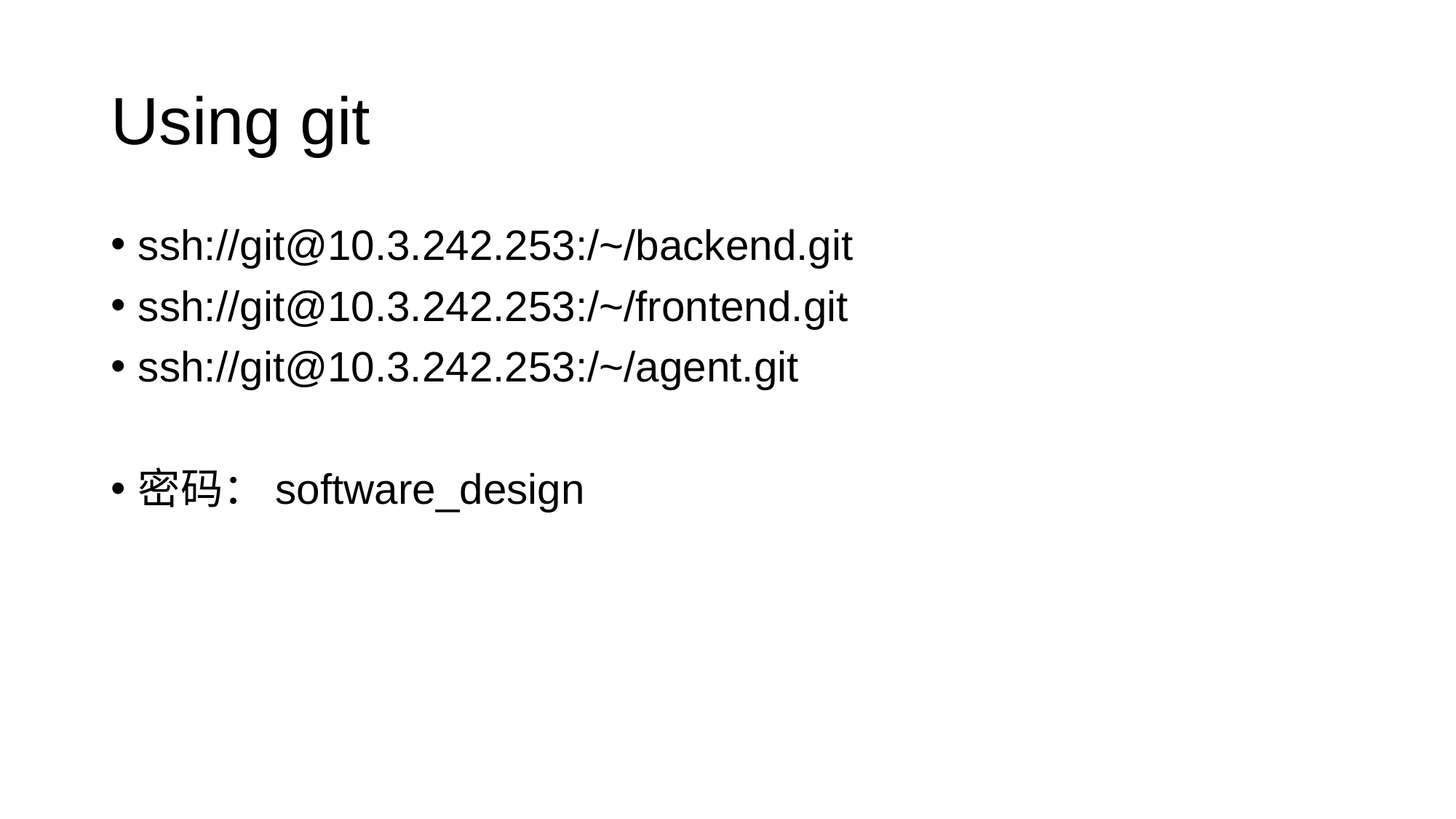

# Using git
ssh://git@10.3.242.253:/~/backend.git
ssh://git@10.3.242.253:/~/frontend.git
ssh://git@10.3.242.253:/~/agent.git

密码：software_design